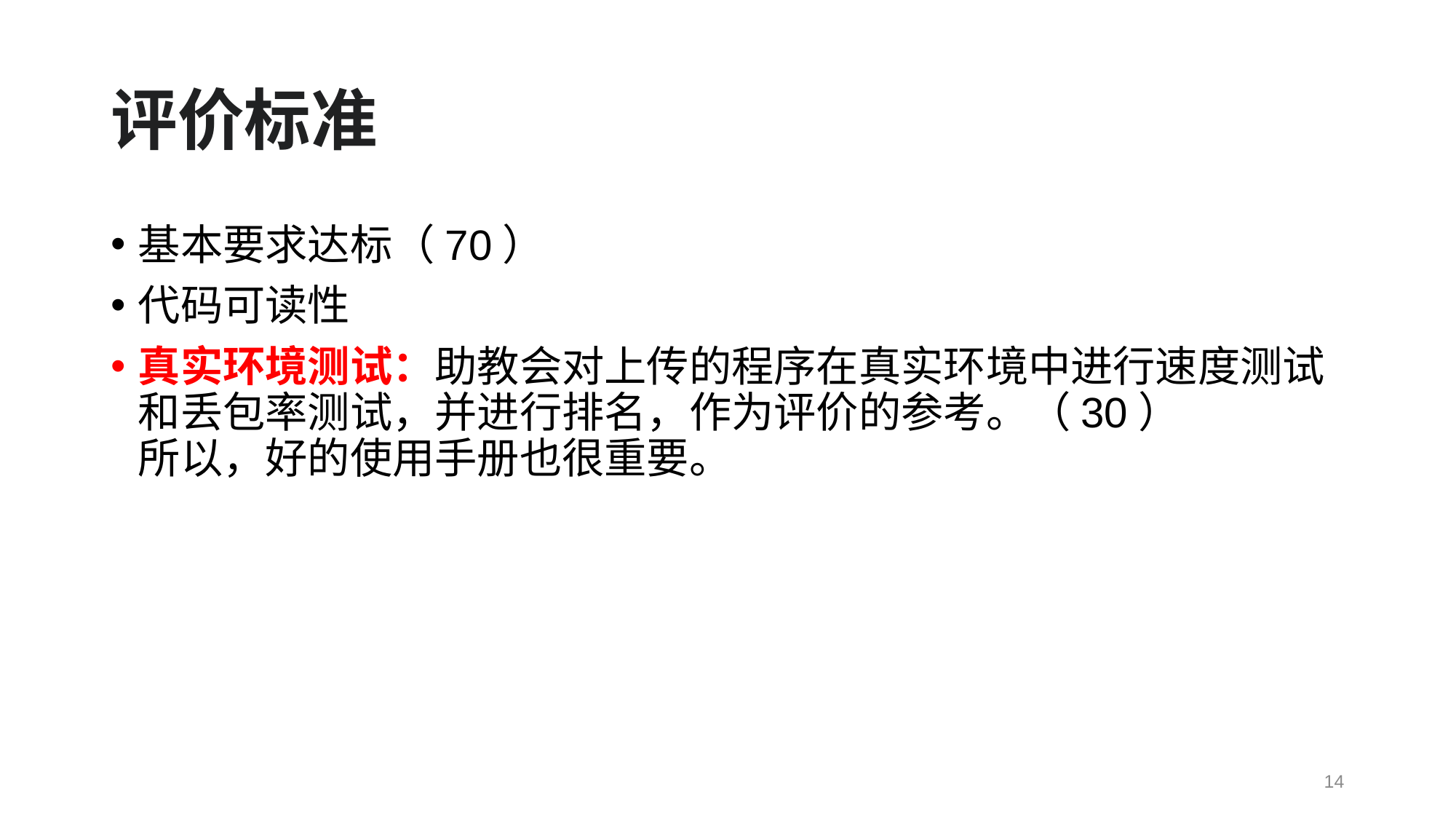

# 评价标准
基本要求达标（70）
代码可读性
真实环境测试：助教会对上传的程序在真实环境中进行速度测试和丢包率测试，并进行排名，作为评价的参考。（30）
所以，好的使用手册也很重要。

14